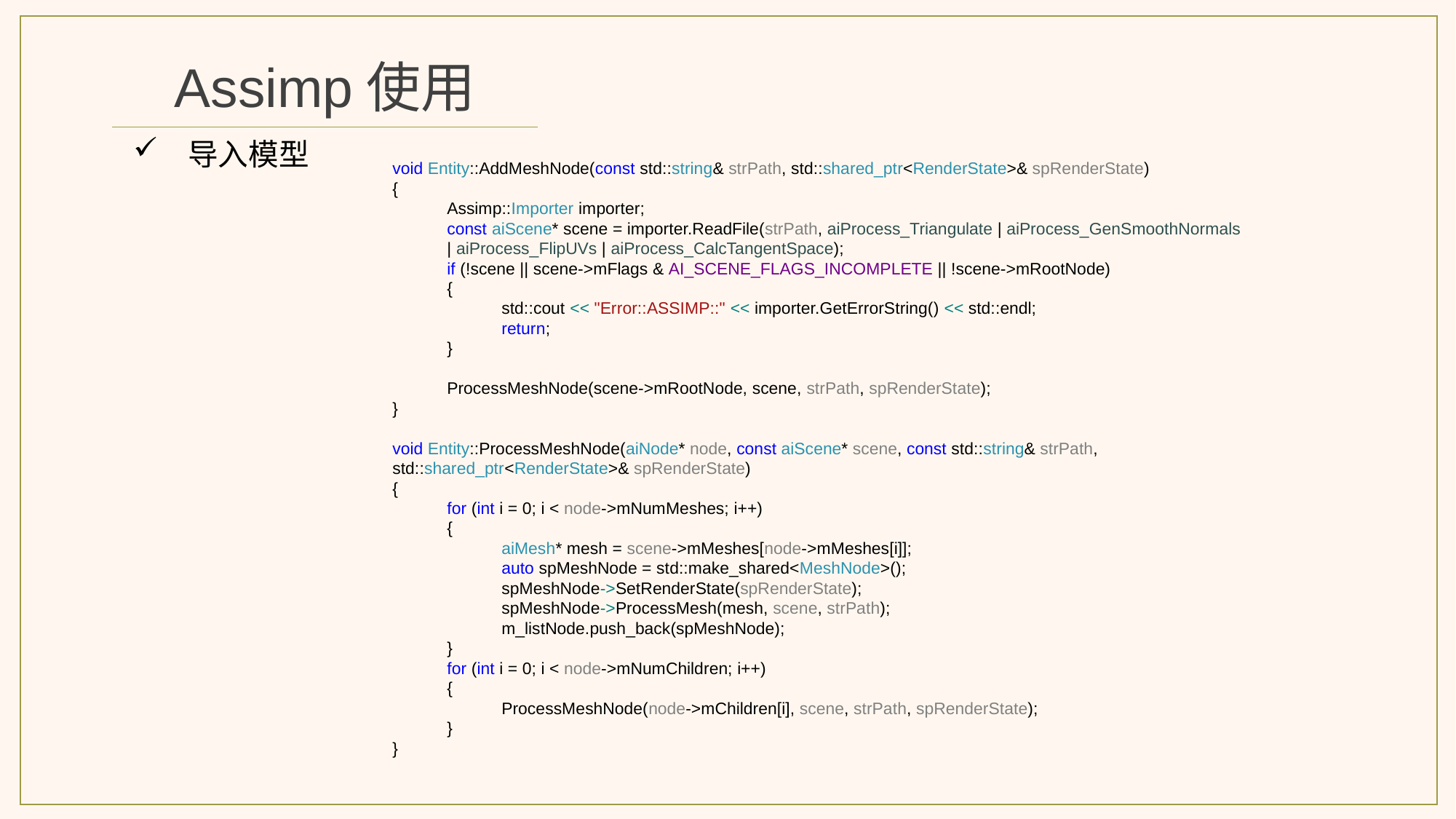

Assimp使用
导入模型
void Entity::AddMeshNode(const std::string& strPath, std::shared_ptr<RenderState>& spRenderState)
{
Assimp::Importer importer;
const aiScene* scene = importer.ReadFile(strPath, aiProcess_Triangulate | aiProcess_GenSmoothNormals
| aiProcess_FlipUVs | aiProcess_CalcTangentSpace);
if (!scene || scene->mFlags & AI_SCENE_FLAGS_INCOMPLETE || !scene->mRootNode)
{
std::cout << "Error::ASSIMP::" << importer.GetErrorString() << std::endl;
return;
}

ProcessMeshNode(scene->mRootNode, scene, strPath, spRenderState);
}

void Entity::ProcessMeshNode(aiNode* node, const aiScene* scene, const std::string& strPath,
std::shared_ptr<RenderState>& spRenderState)
{
for (int i = 0; i < node->mNumMeshes; i++)
{
aiMesh* mesh = scene->mMeshes[node->mMeshes[i]];
auto spMeshNode = std::make_shared<MeshNode>();
spMeshNode->SetRenderState(spRenderState);
spMeshNode->ProcessMesh(mesh, scene, strPath);
m_listNode.push_back(spMeshNode);
}
for (int i = 0; i < node->mNumChildren; i++)
{
ProcessMeshNode(node->mChildren[i], scene, strPath, spRenderState);
}
}